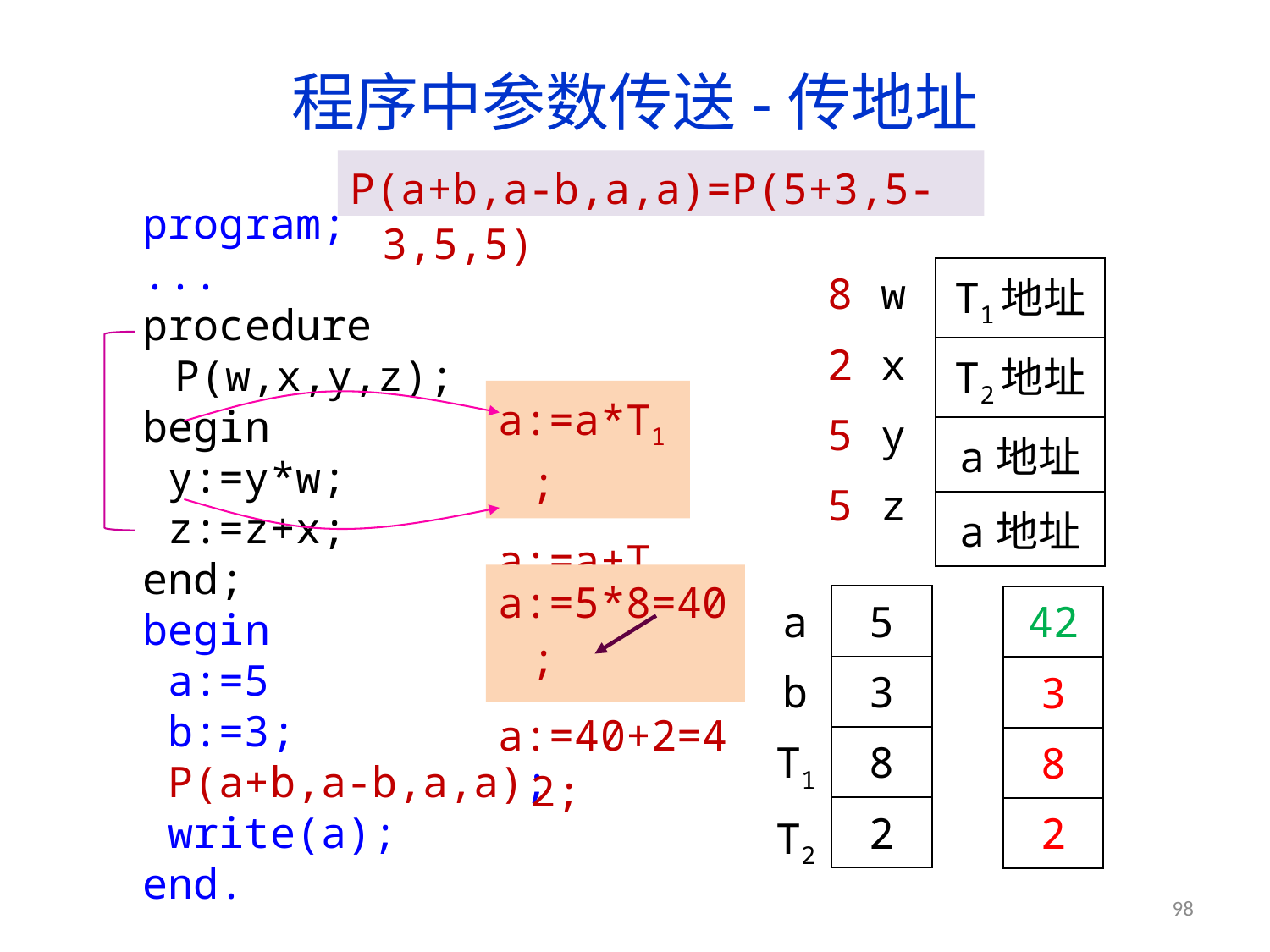

# 程序中参数传送-传地址
P(a+b,a-b,a,a)=P(5+3,5-3,5,5)
program;
...
procedure P(w,x,y,z);
begin
 y:=y*w;
 z:=z+x;
end;
begin
 a:=5
 b:=3;
 P(a+b,a-b,a,a);
 write(a);
end.
| 8 |
| --- |
| 2 |
| 5 |
| 5 |
| w |
| --- |
| x |
| y |
| z |
| T1地址 |
| --- |
| T2地址 |
| a地址 |
| a地址 |

a:=a*T1;
a:=a+T2;

a:=5*8=40;
a:=40+2=42;
| a |
| --- |
| b |
| T1 |
| T2 |
| 5 |
| --- |
| 3 |
| 8 |
| 2 |
| 42 |
| --- |
| 3 |
| 8 |
| 2 |
98